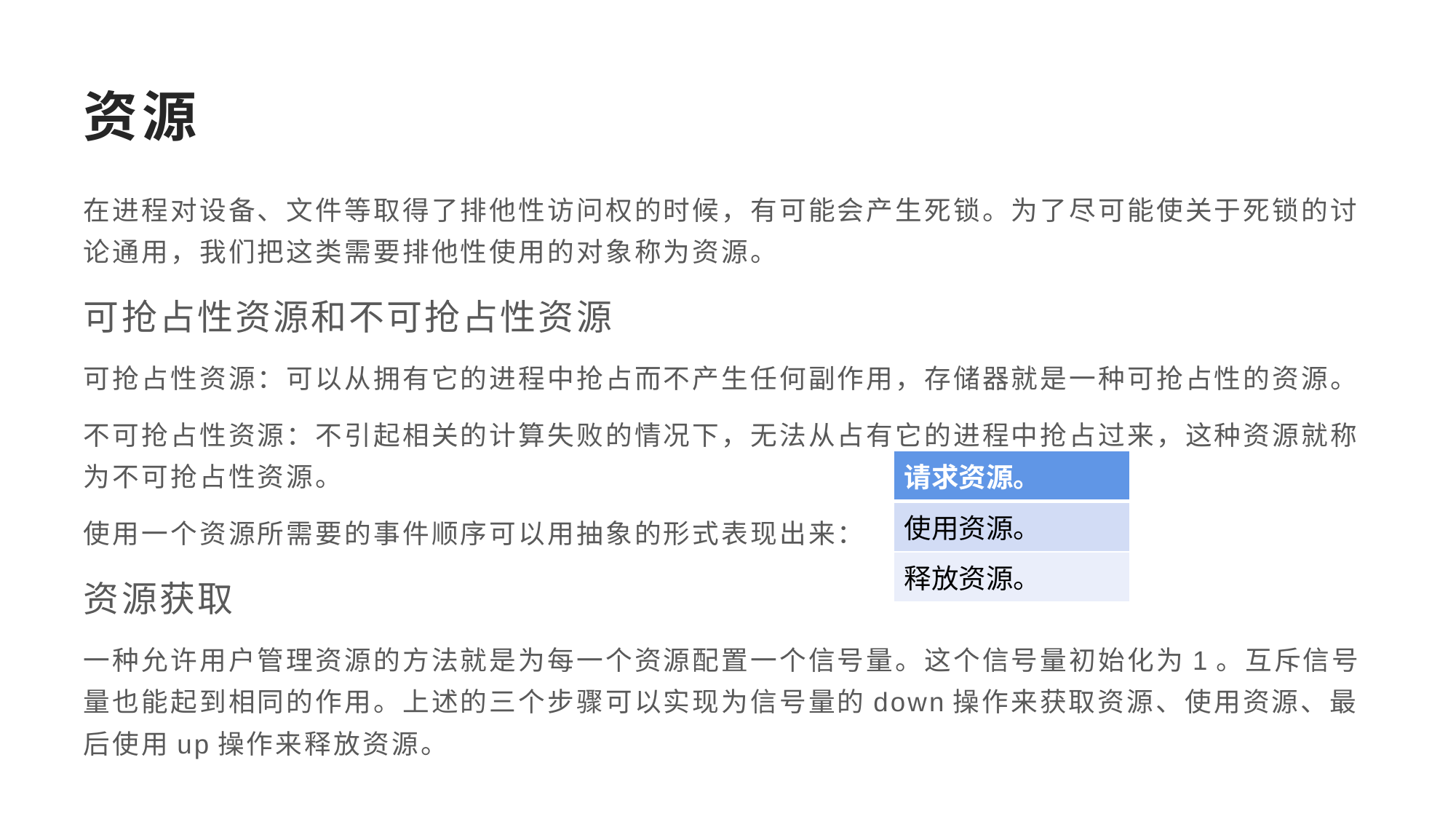

# 资源
在进程对设备、文件等取得了排他性访问权的时候，有可能会产生死锁。为了尽可能使关于死锁的讨论通用，我们把这类需要排他性使用的对象称为资源。
可抢占性资源和不可抢占性资源
可抢占性资源：可以从拥有它的进程中抢占而不产生任何副作用，存储器就是一种可抢占性的资源。
不可抢占性资源：不引起相关的计算失败的情况下，无法从占有它的进程中抢占过来，这种资源就称为不可抢占性资源。
使用一个资源所需要的事件顺序可以用抽象的形式表现出来：
资源获取
一种允许用户管理资源的方法就是为每一个资源配置一个信号量。这个信号量初始化为1。互斥信号量也能起到相同的作用。上述的三个步骤可以实现为信号量的down操作来获取资源、使用资源、最后使用up操作来释放资源。

| 请求资源。 |
| --- |
| 使用资源。 |
| 释放资源。 |